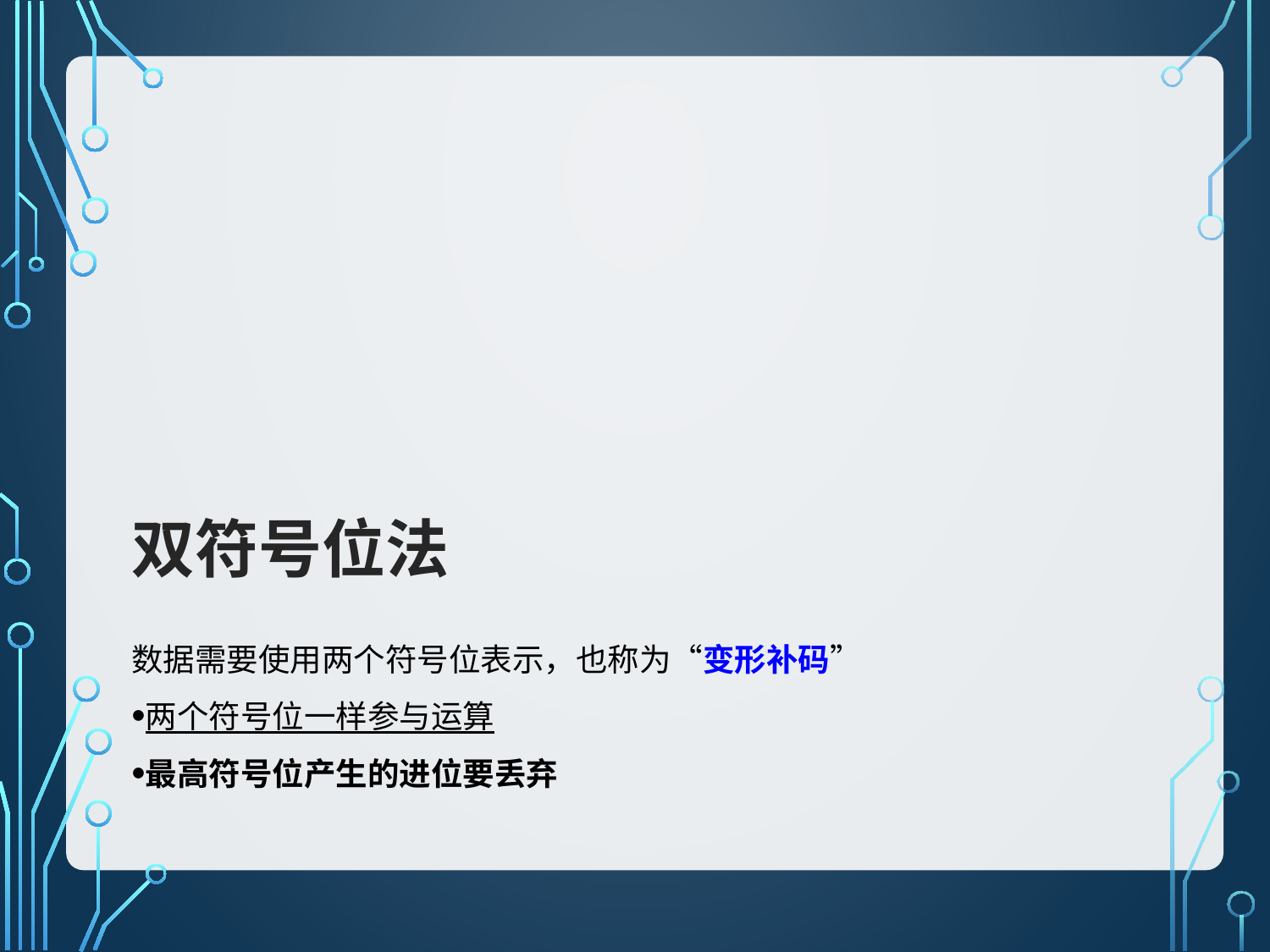

# 双符号位法
数据需要使用两个符号位表示，也称为“变形补码”
两个符号位一样参与运算
最高符号位产生的进位要丢弃